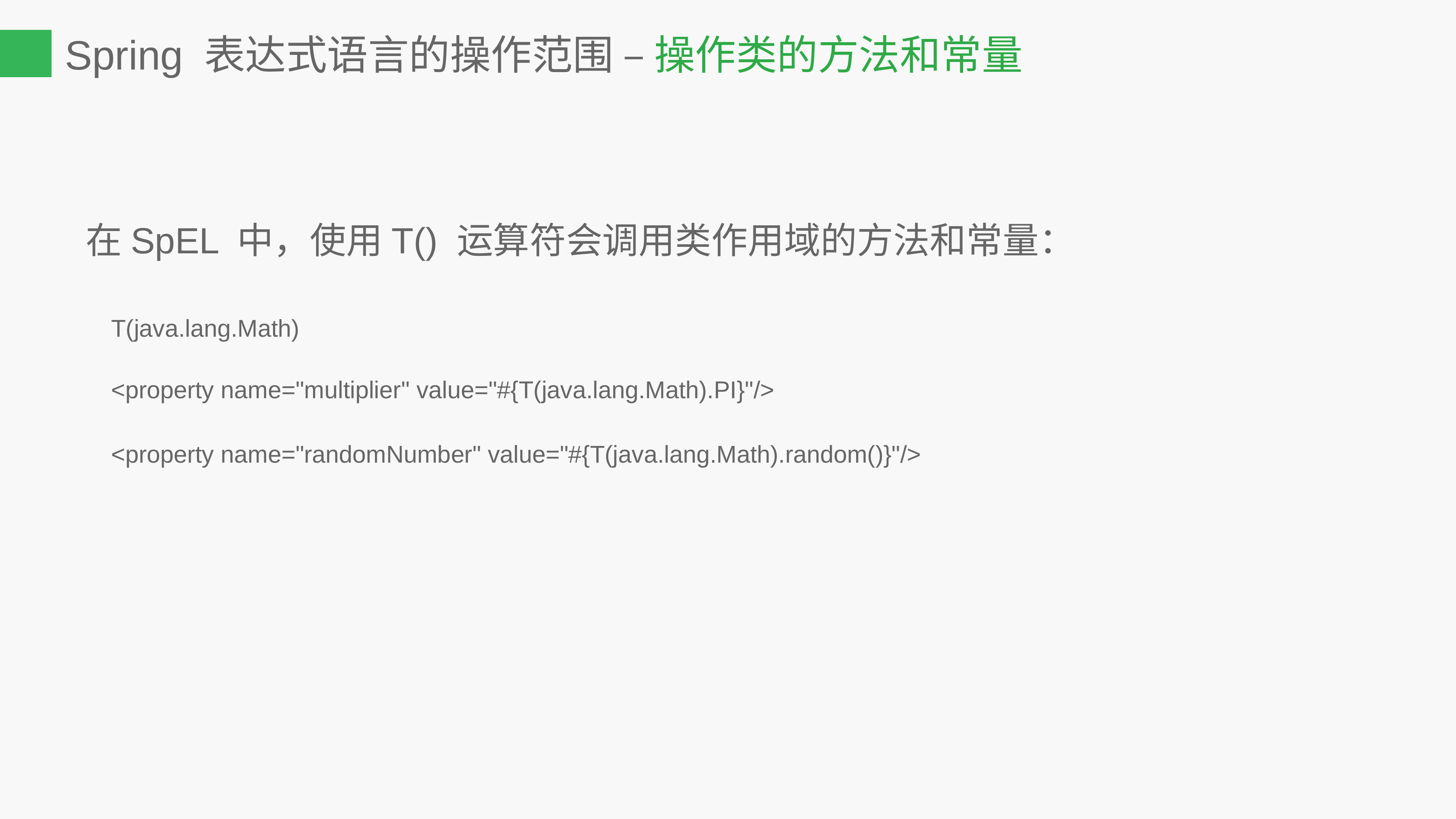

Spring 表达式语言的操作范围 – 操作类的方法和常量

在SpEL 中，使用T() 运算符会调用类作用域的方法和常量：
T(java.lang.Math)
<property name="multiplier" value="#{T(java.lang.Math).PI}"/>
<property name="randomNumber" value="#{T(java.lang.Math).random()}"/>